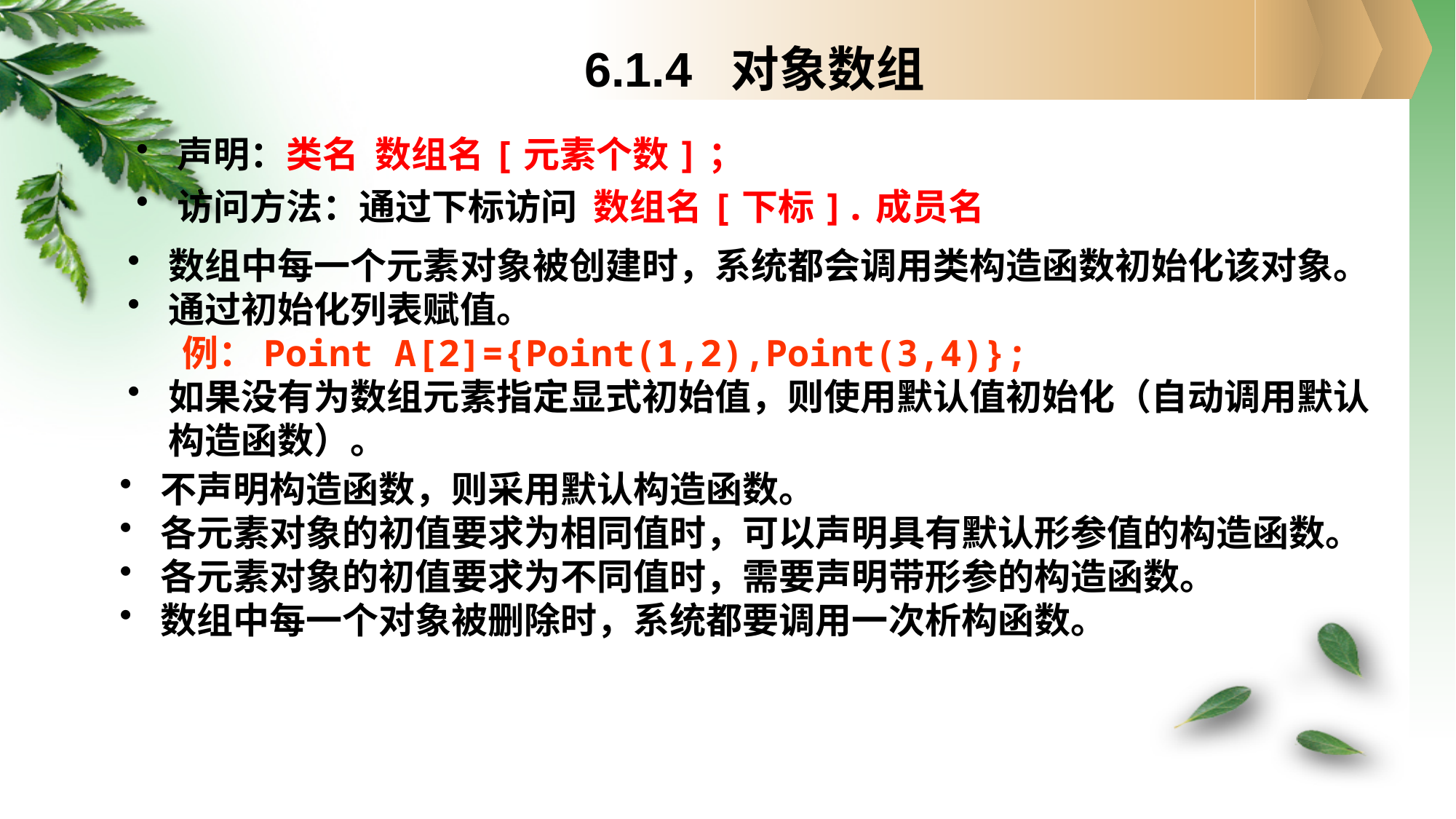

# 6.1.4  对象数组
声明：类名  数组名[元素个数]；
访问方法：通过下标访问  数组名[下标].成员名
数组中每一个元素对象被创建时，系统都会调用类构造函数初始化该对象。
通过初始化列表赋值。
例：Point A[2]={Point(1,2),Point(3,4)};
如果没有为数组元素指定显式初始值，则使用默认值初始化（自动调用默认构造函数）。
不声明构造函数，则采用默认构造函数。
各元素对象的初值要求为相同值时，可以声明具有默认形参值的构造函数。
各元素对象的初值要求为不同值时，需要声明带形参的构造函数。
数组中每一个对象被删除时，系统都要调用一次析构函数。